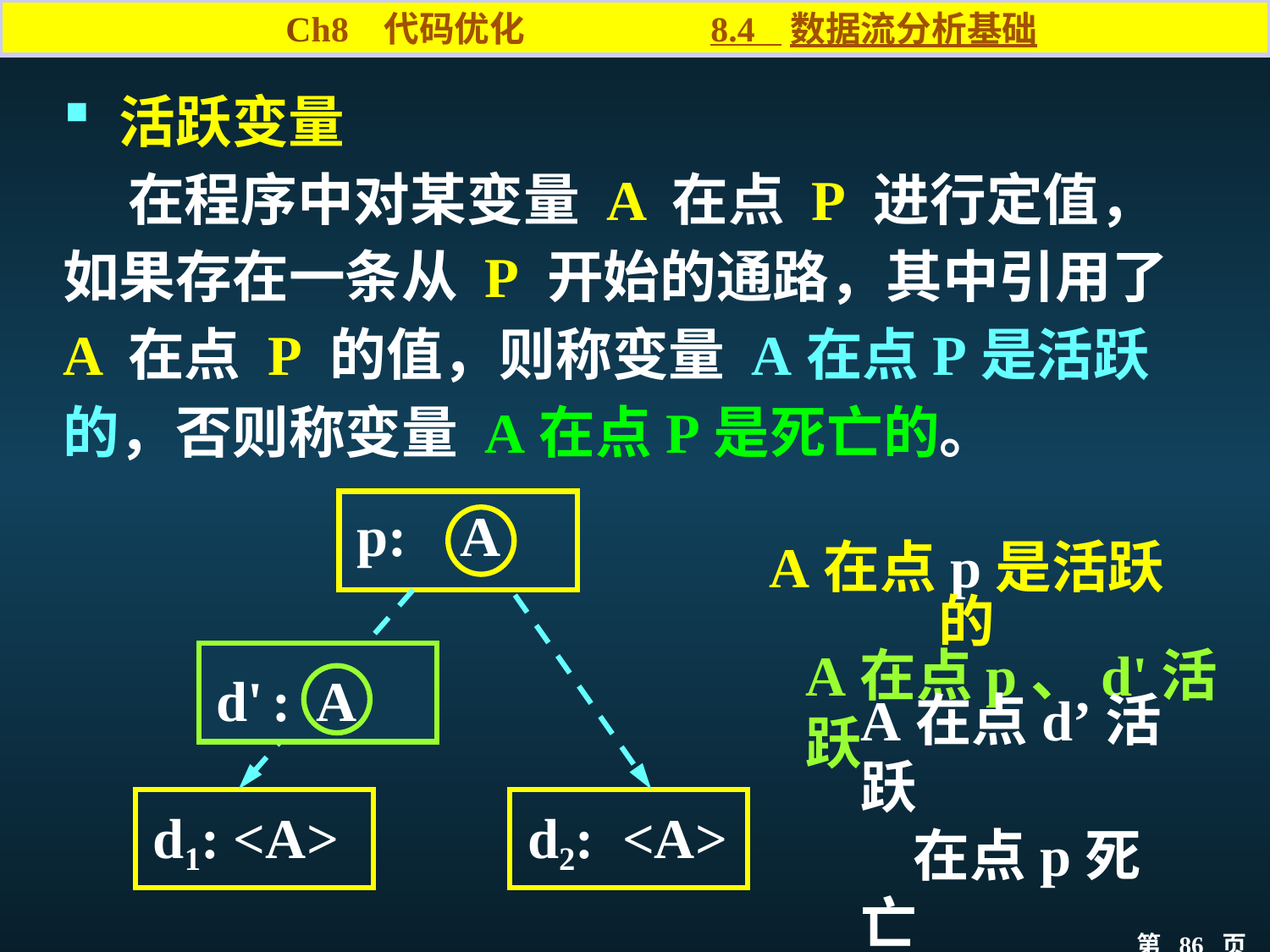

Ch8   代码优化                      8.4   数据流分析基础
 活跃变量
    在程序中对某变量 A 在点 P 进行定值，如果存在一条从 P 开始的通路，其中引用了 A 在点 P 的值，则称变量 A在点P是活跃的，否则称变量 A在点P是死亡的。

p:    A

A在点p是活跃的

A在点p、d'活跃

d' :  A

A在点d’活跃
   在点p死亡

d1: <A>

d2:  <A>